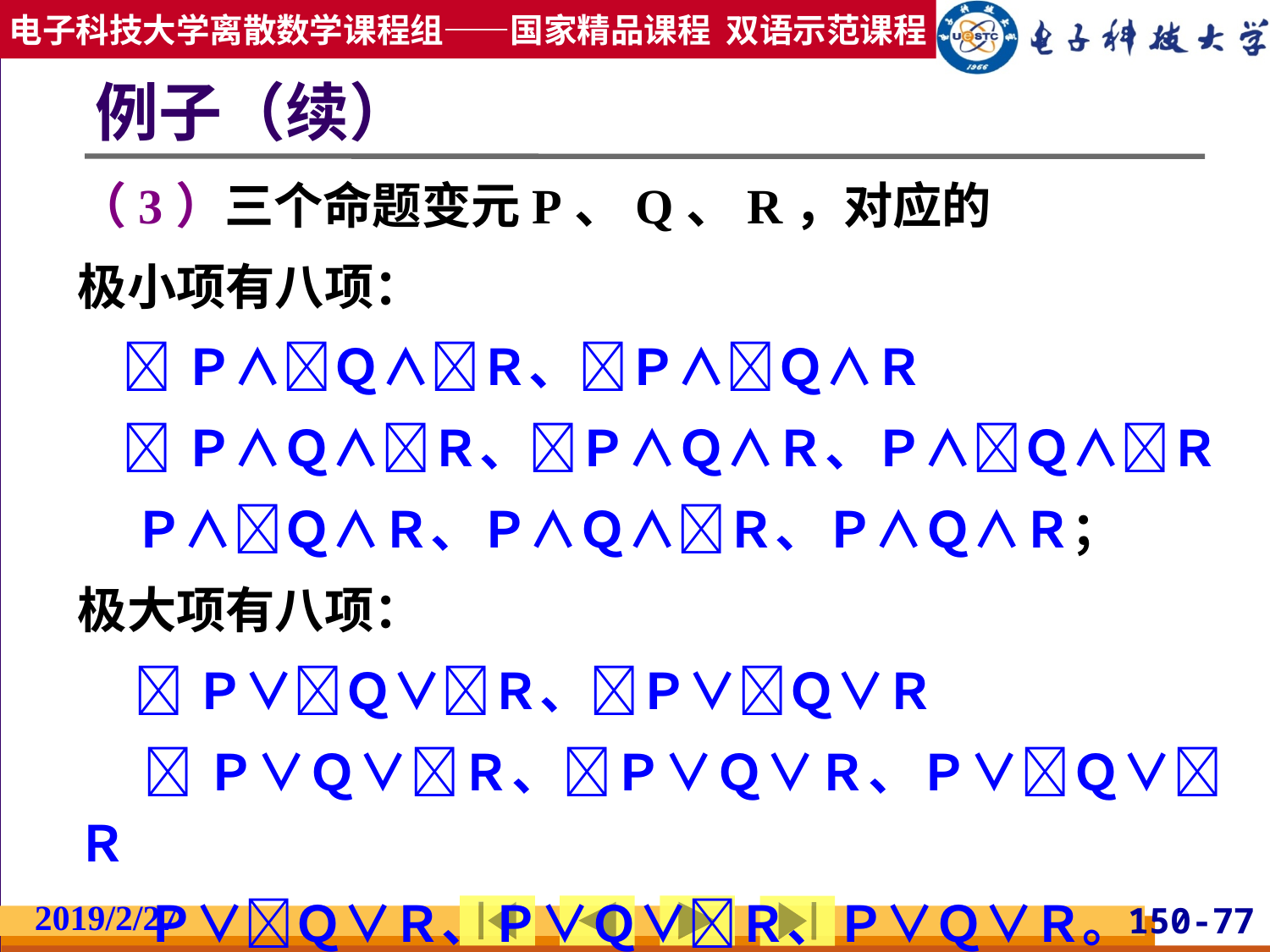

# 例子（续）
（3）三个命题变元P、Q、R，对应的
极小项有八项：
    ¬Ｐ∧¬Ｑ∧¬Ｒ、¬Ｐ∧¬Ｑ∧Ｒ
    ¬Ｐ∧Ｑ∧¬Ｒ、¬Ｐ∧Ｑ∧Ｒ、Ｐ∧¬Ｑ∧¬Ｒ
    Ｐ∧¬Ｑ∧Ｒ、Ｐ∧Ｑ∧¬Ｒ、Ｐ∧Ｑ∧Ｒ；
极大项有八项：
     ¬Ｐ∨¬Ｑ∨¬Ｒ、¬Ｐ∨¬Ｑ∨Ｒ
     ¬Ｐ∨Ｑ∨¬Ｒ、¬Ｐ∨Ｑ∨Ｒ、Ｐ∨¬Ｑ∨¬Ｒ
     Ｐ∨¬Ｑ∨Ｒ、Ｐ∨Ｑ∨¬Ｒ、Ｐ∨Ｑ∨Ｒ。
2019/2/27